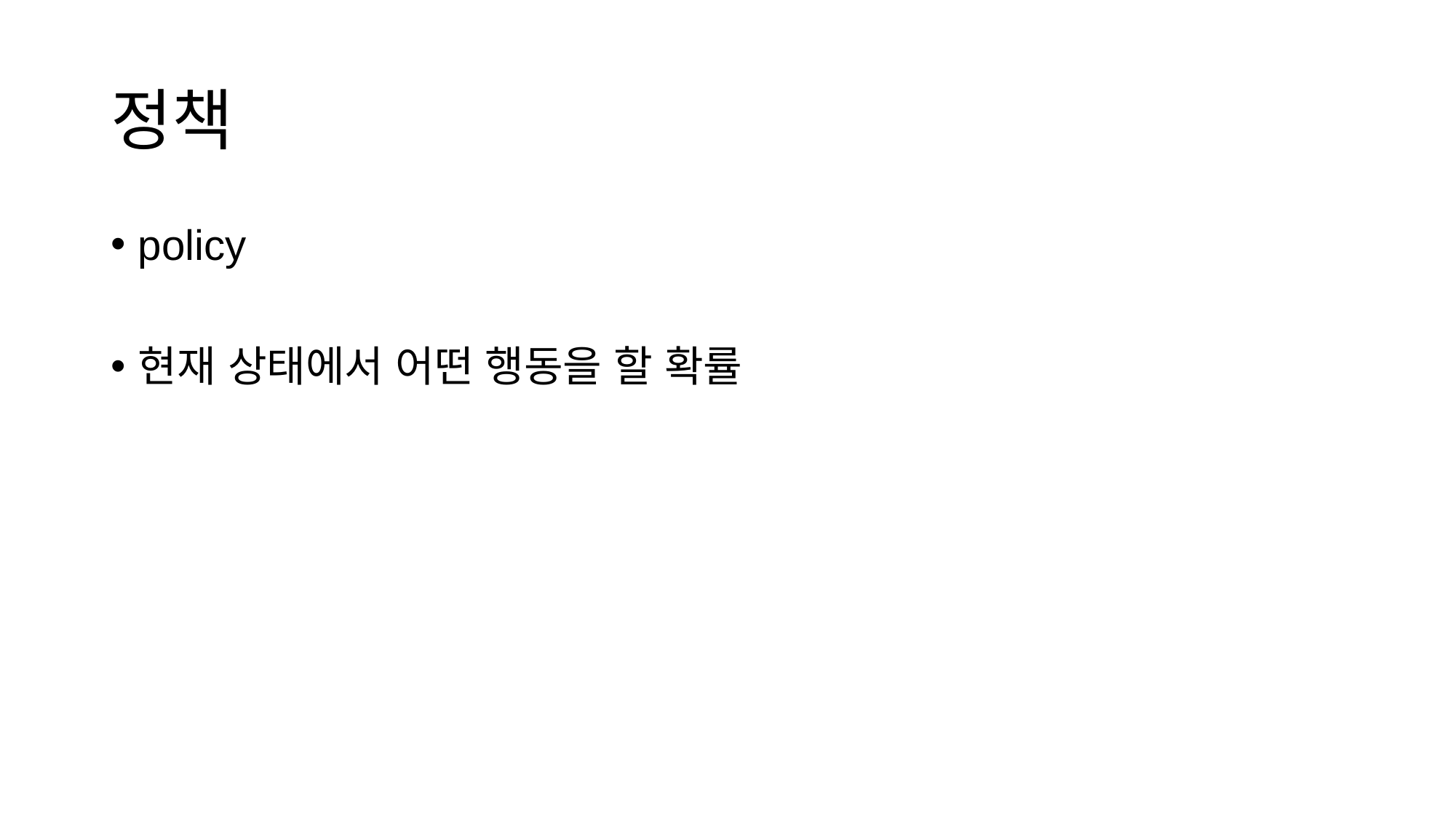

# 정책
policy

현재 상태에서 어떤 행동을 할 확률